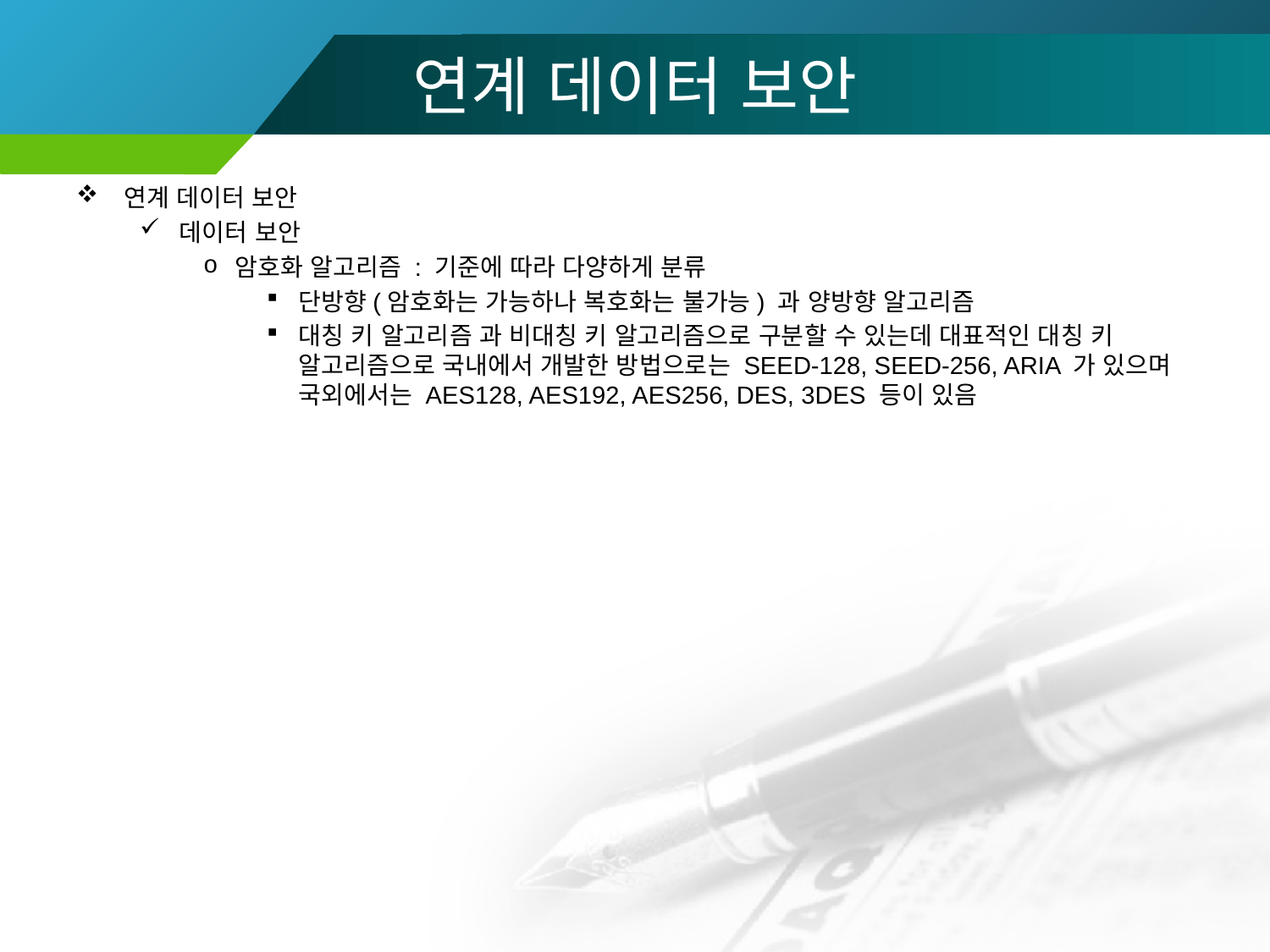

# 연계 데이터 보안
연계 데이터 보안
데이터 보안
암호화 알고리즘 : 기준에 따라 다양하게 분류
단방향(암호화는 가능하나 복호화는 불가능) 과 양방향 알고리즘
대칭 키 알고리즘 과 비대칭 키 알고리즘으로 구분할 수 있는데 대표적인 대칭 키 알고리즘으로 국내에서 개발한 방법으로는 SEED-128, SEED-256, ARIA 가 있으며 국외에서는 AES128, AES192, AES256, DES, 3DES 등이 있음